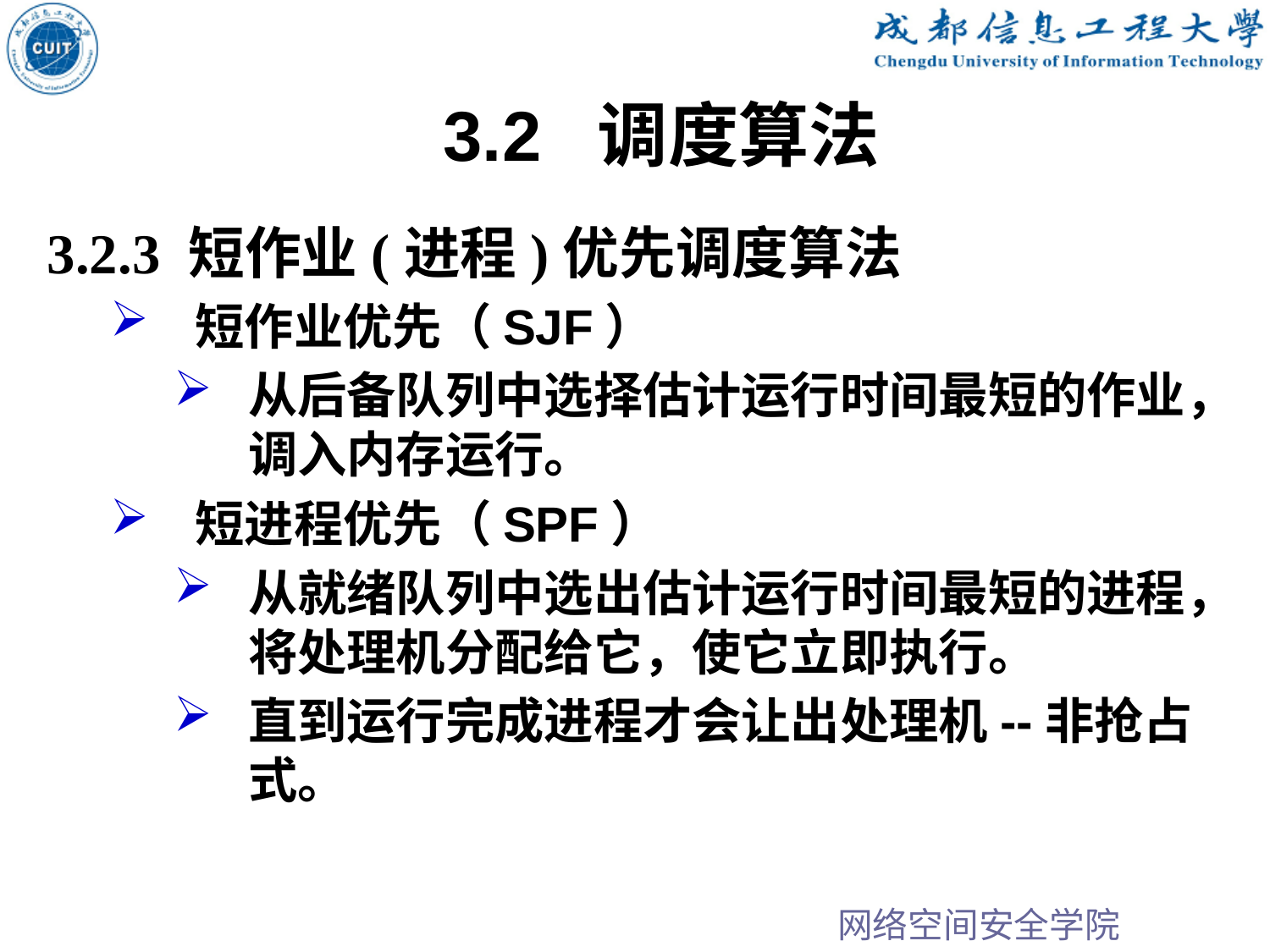

3.2  调度算法
3.2.3 短作业(进程)优先调度算法
短作业优先（SJF）
从后备队列中选择估计运行时间最短的作业，调入内存运行。
短进程优先（SPF）
从就绪队列中选出估计运行时间最短的进程，将处理机分配给它，使它立即执行。
直到运行完成进程才会让出处理机--非抢占式。